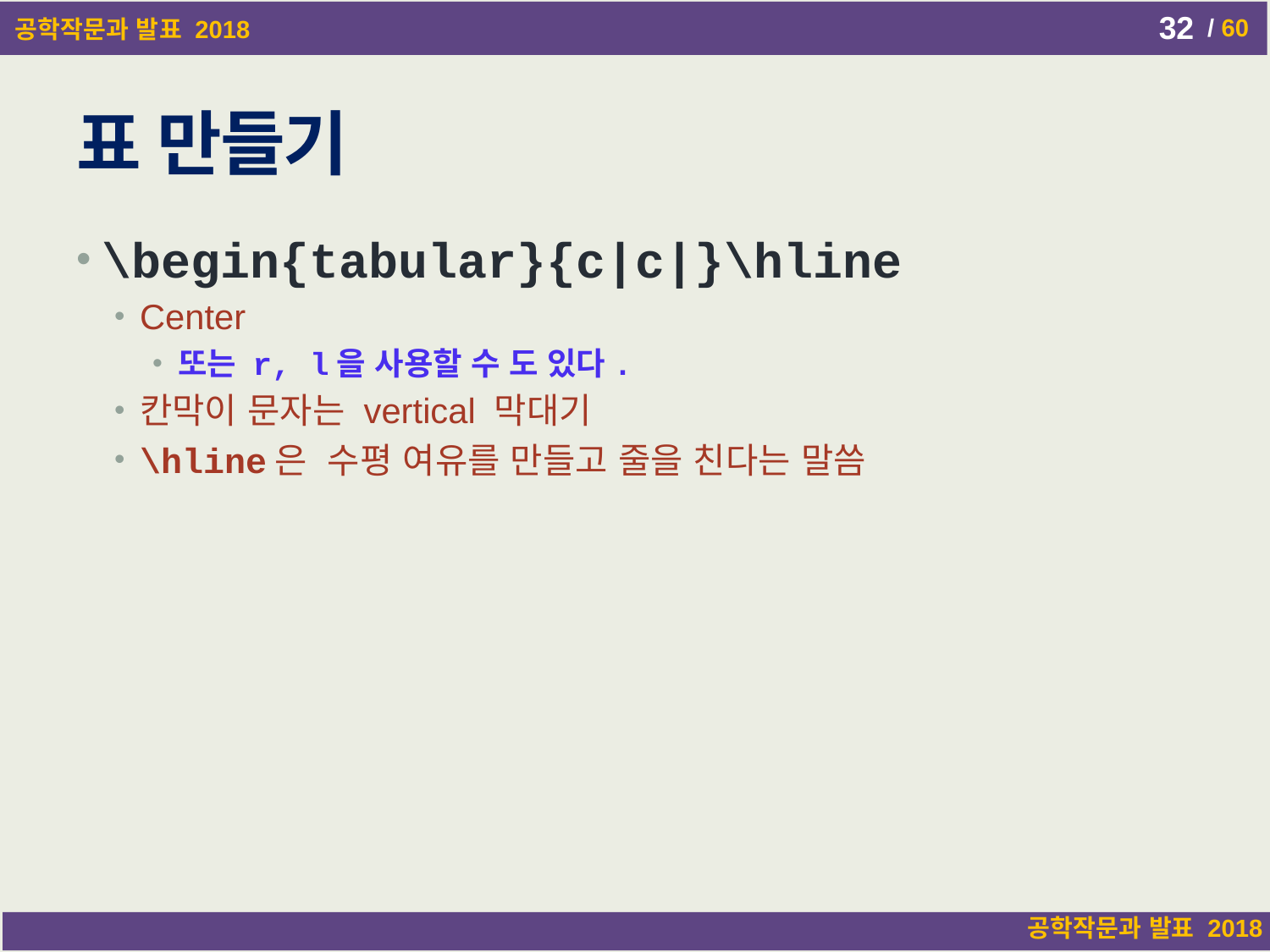

32
# 표 만들기
\begin{tabular}{c|c|}\hline
Center
또는 r, l을 사용할 수 도 있다.
칸막이 문자는 vertical 막대기
\hline은  수평 여유를 만들고 줄을 친다는 말씀